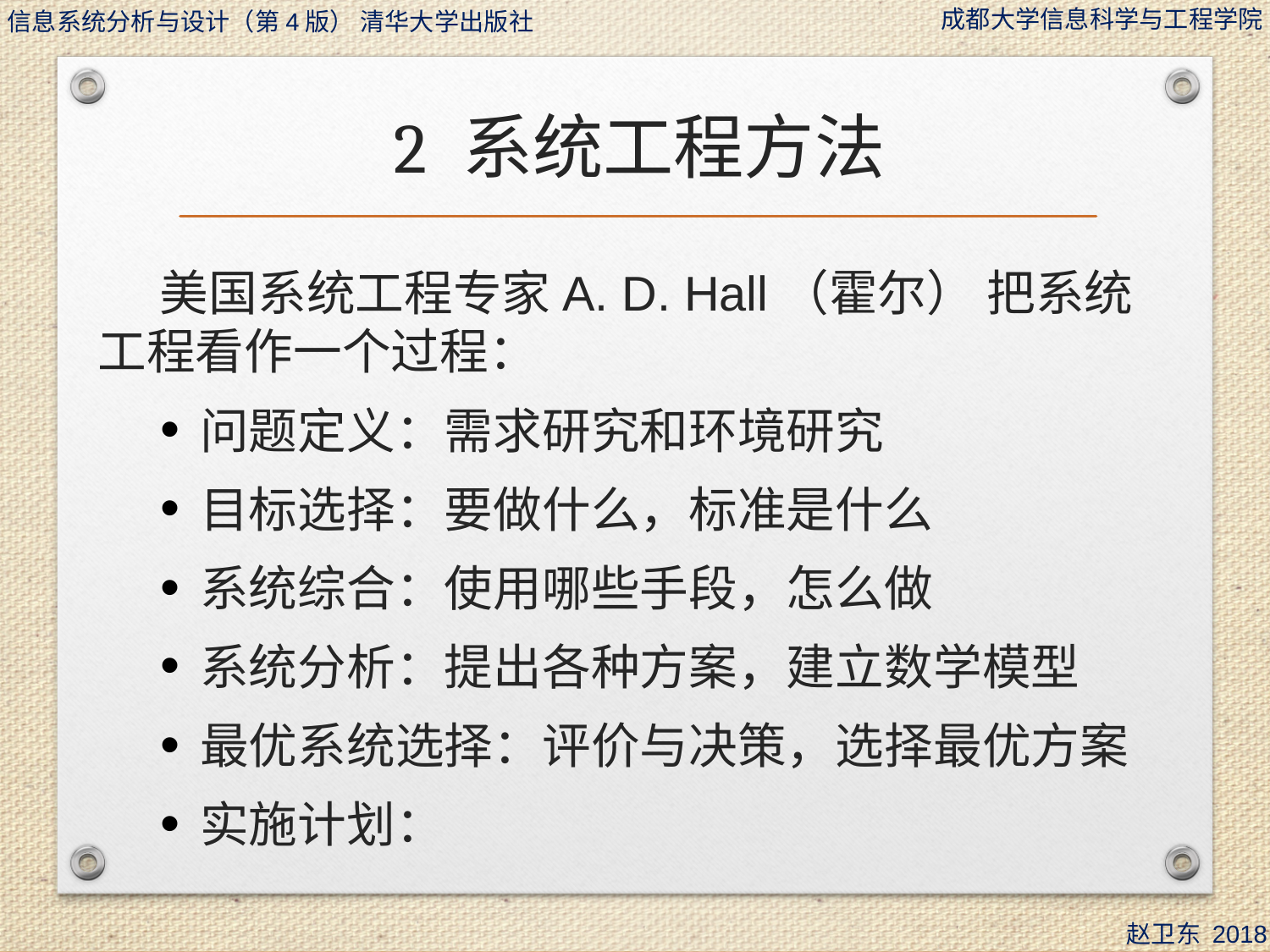

# 2 系统工程方法
美国系统工程专家A. D. Hall（霍尔） 把系统工程看作一个过程：
问题定义：需求研究和环境研究
目标选择：要做什么，标准是什么
系统综合：使用哪些手段，怎么做
系统分析：提出各种方案，建立数学模型
最优系统选择：评价与决策，选择最优方案
实施计划：